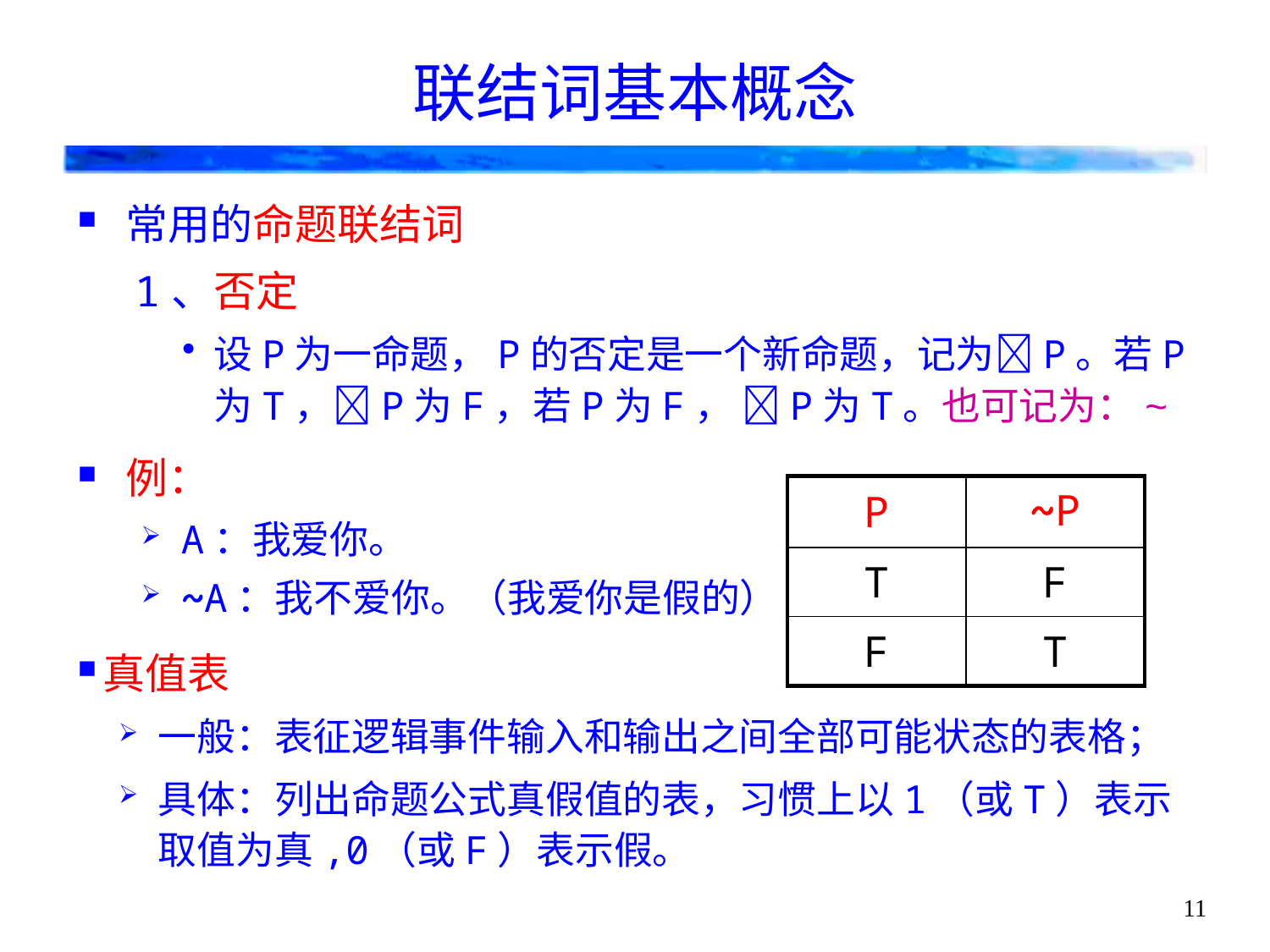

# 联结词基本概念
常用的命题联结词
1、否定
设P为一命题，P的否定是一个新命题，记为¬P。若P为T，¬P为F，若P为F， ¬P为T。也可记为：~
例：
A：我爱你。
~A：我不爱你。（我爱你是假的）
真值表
一般：表征逻辑事件输入和输出之间全部可能状态的表格；
具体：列出命题公式真假值的表，习惯上以1（或T）表示取值为真,0（或F）表示假。
| P | ~P |
| --- | --- |
| T | F |
| F | T |
11